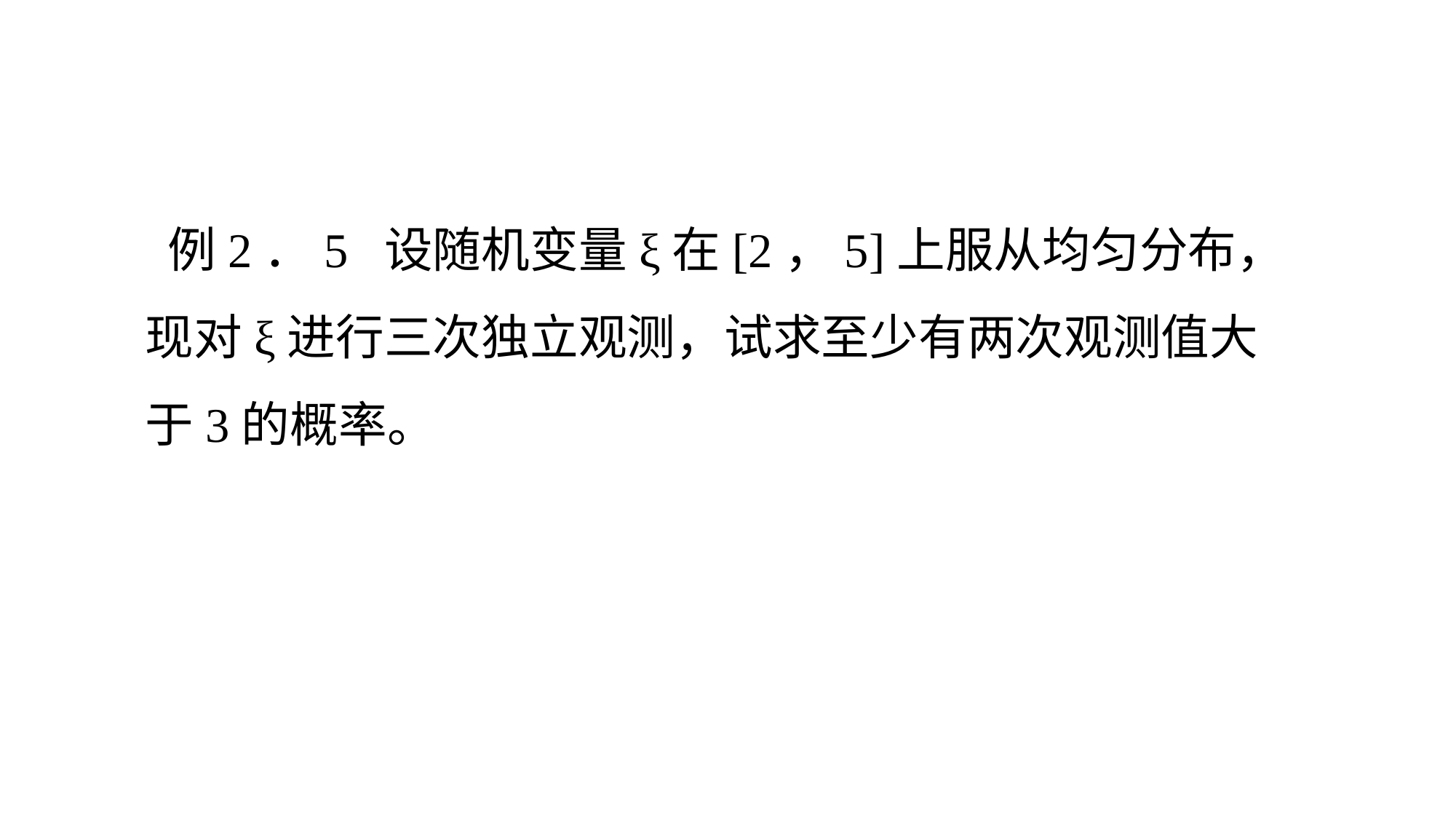

例2．5  设随机变量ξ在[2，5]上服从均匀分布，现对ξ进行三次独立观测，试求至少有两次观测值大于3的概率。